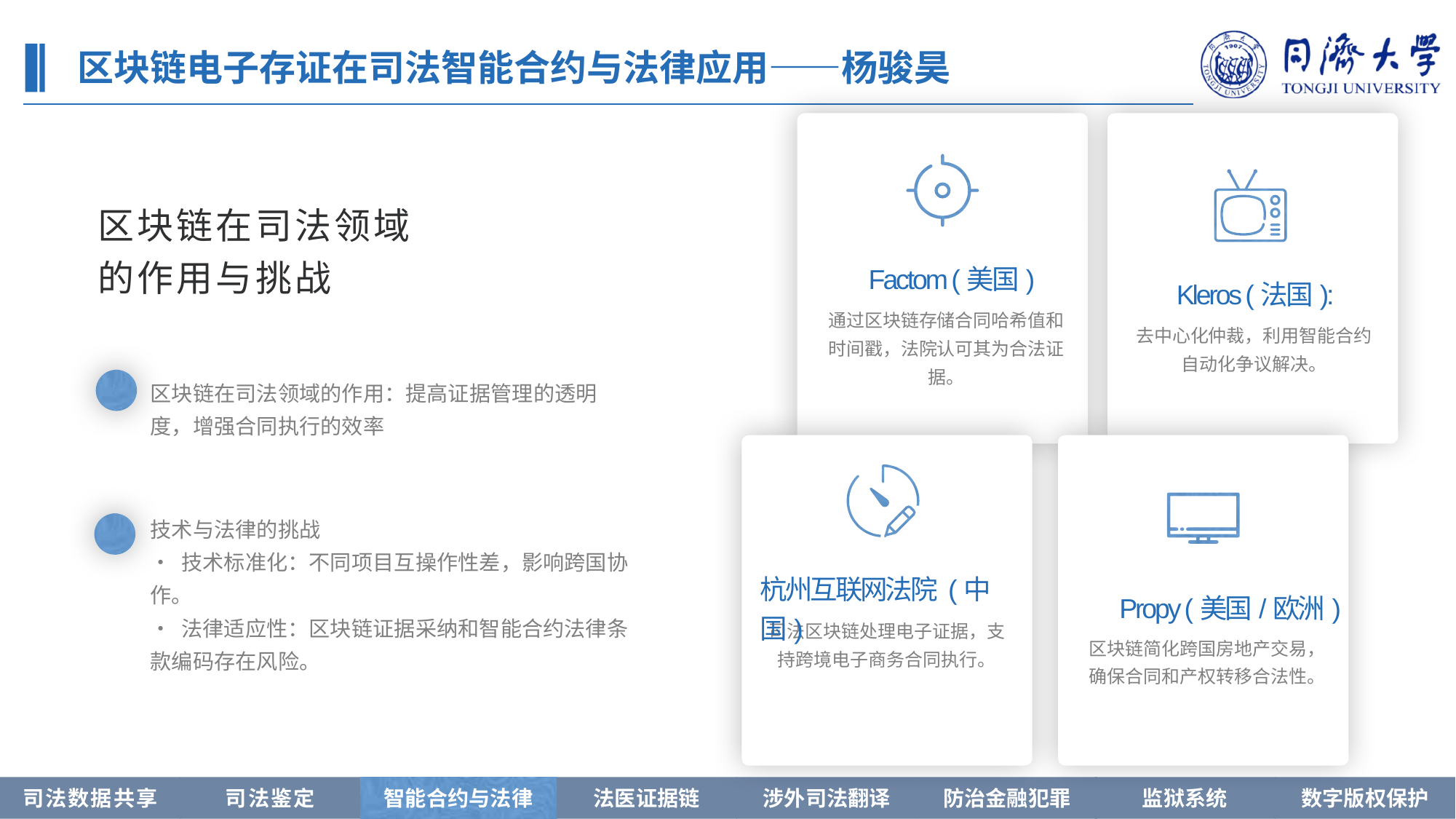

区块链电子存证在司法智能合约与法律应用——杨骏昊

Factom (美国)
通过区块链存储合同哈希值和时间戳，法院认可其为合法证据。

Kleros (法国):
去中心化仲裁，利用智能合约自动化争议解决。
区块链在司法领域的作用与挑战
区块链在司法领域的作用：提高证据管理的透明度，增强合同执行的效率

杭州互联网法院 (中国)
司法区块链处理电子证据，支持跨境电子商务合同执行。

Propy (美国/欧洲)
区块链简化跨国房地产交易，确保合同和产权转移合法性。
技术与法律的挑战
• 技术标准化：不同项目互操作性差，影响跨国协作。
• 法律适应性：区块链证据采纳和智能合约法律条款编码存在风险。

司法数据共享
司法鉴定
智能合约与法律
法医证据链
涉外司法翻译
防治金融犯罪
监狱系统
数字版权保护